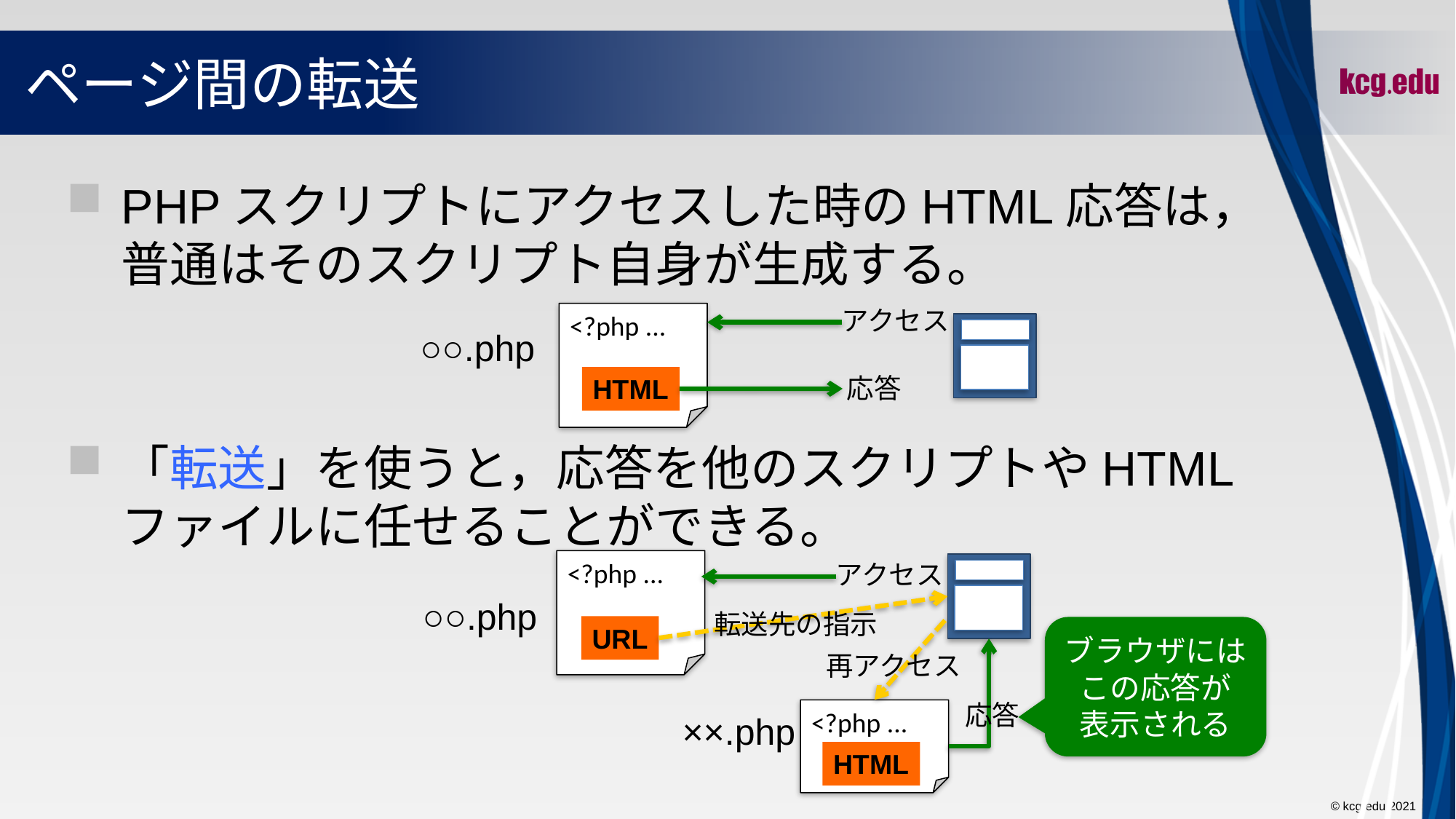

# ページ間の転送
PHPスクリプトにアクセスした時のHTML応答は，普通はそのスクリプト自身が生成する。

「転送」を使うと，応答を他のスクリプトやHTMLファイルに任せることができる。
アクセス
<?php ...

○○.php
応答
HTML
<?php ...
アクセス

○○.php
転送先の指示
URL
ブラウザにはこの応答が
表示される
再アクセス
応答
<?php ...
××.php
HTML